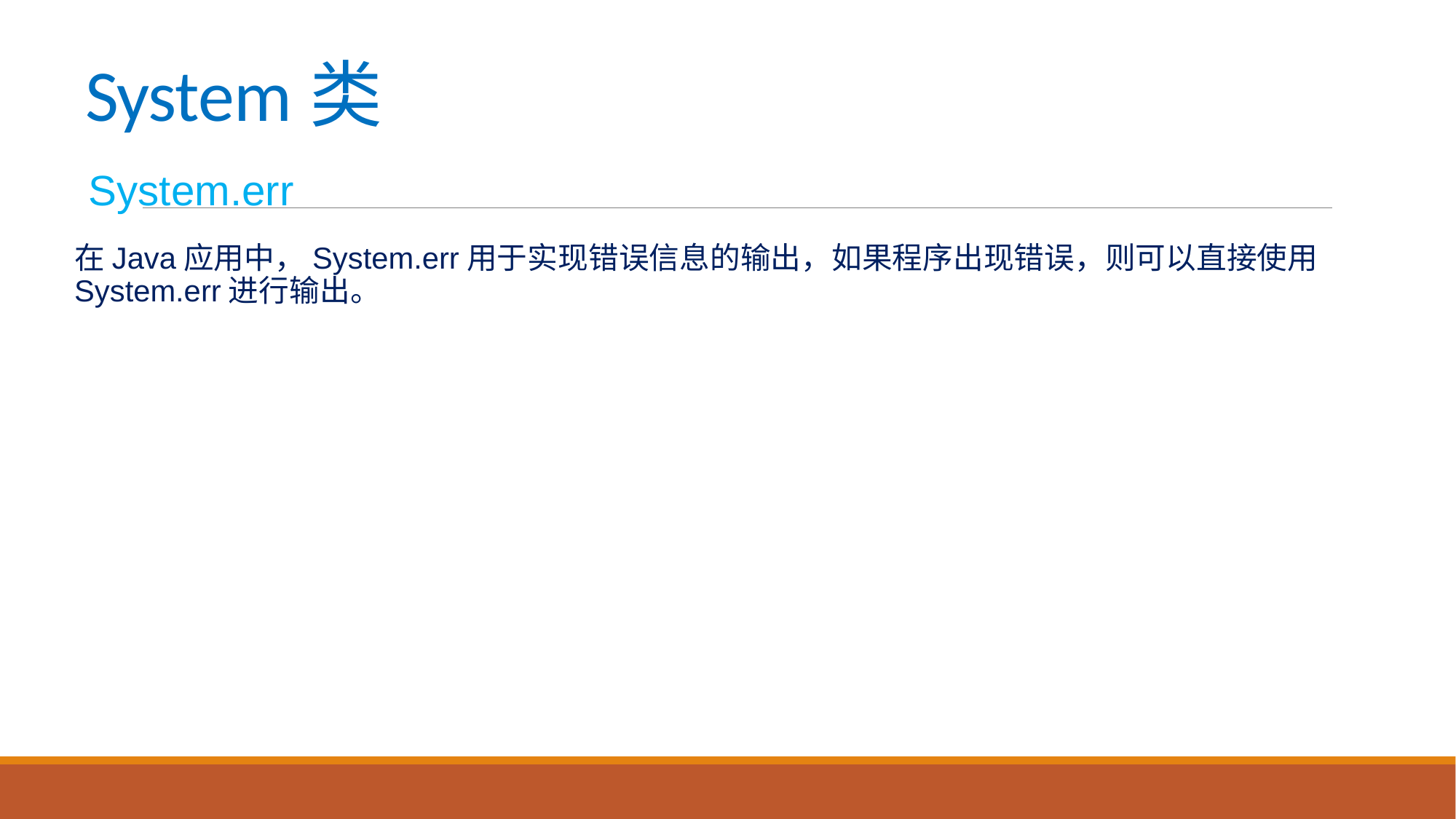

# System类
System.err
在Java应用中，System.err用于实现错误信息的输出，如果程序出现错误，则可以直接使用System.err进行输出。